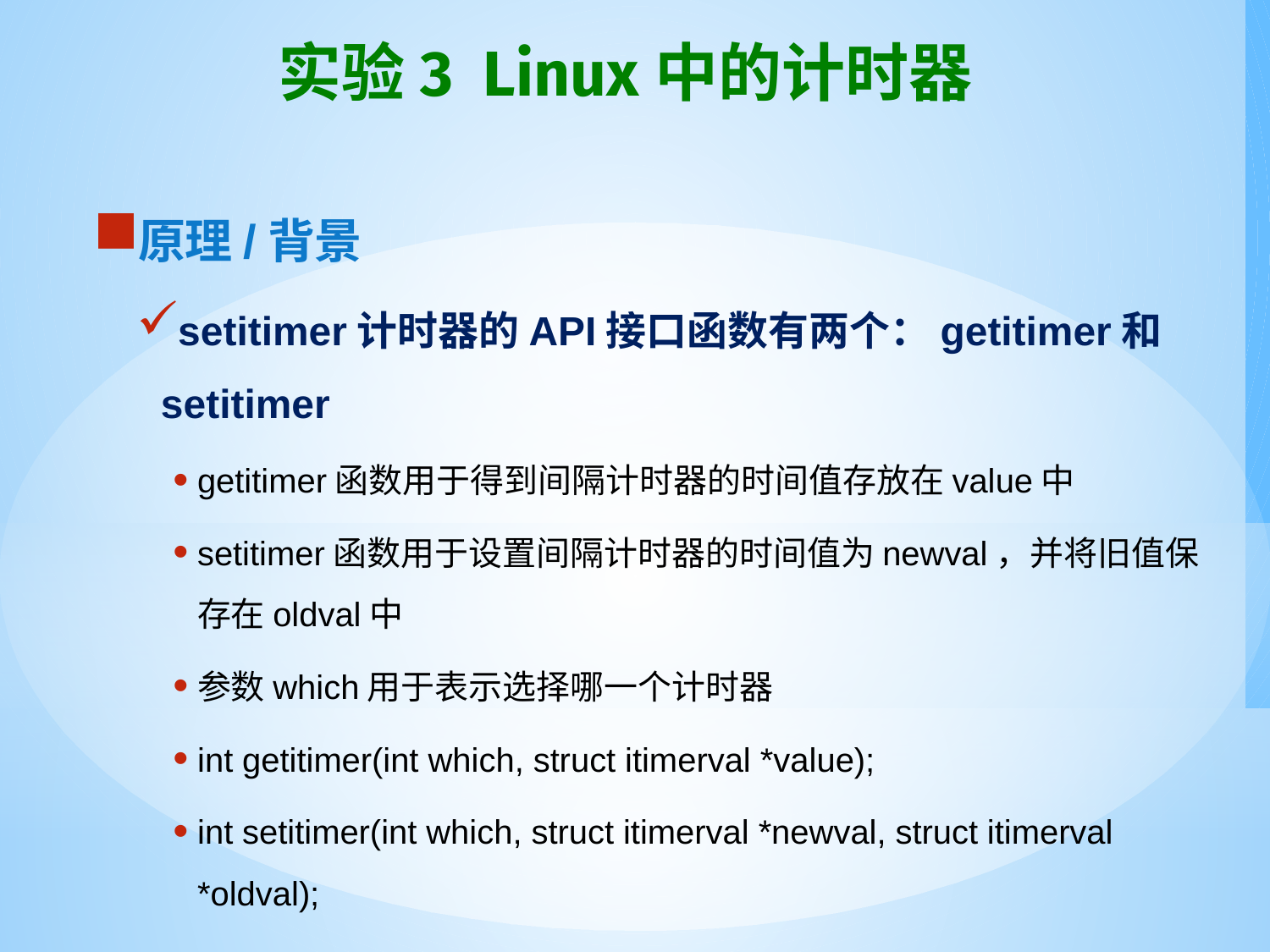

# 实验3  Linux中的计时器
原理/背景
setitimer计时器的API接口函数有两个：getitimer和setitimer
getitimer函数用于得到间隔计时器的时间值存放在value中
setitimer函数用于设置间隔计时器的时间值为newval，并将旧值保存在oldval中
参数which用于表示选择哪一个计时器
int getitimer(int which, struct itimerval *value);
int setitimer(int which, struct itimerval *newval, struct itimerval *oldval);